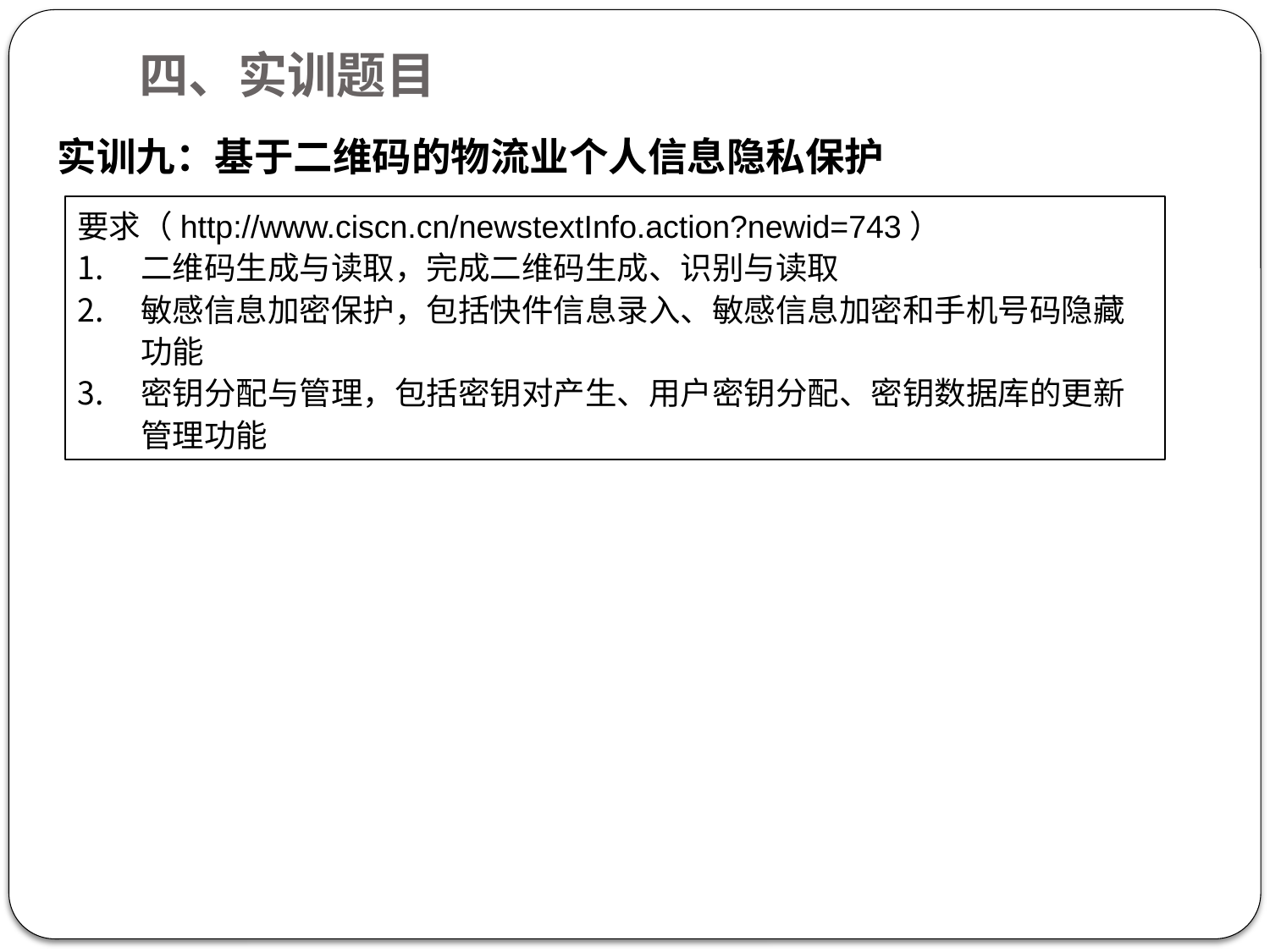

四、实训题目
实训九：基于二维码的物流业个人信息隐私保护
要求（http://www.ciscn.cn/newstextInfo.action?newid=743）
二维码生成与读取，完成二维码生成、识别与读取
敏感信息加密保护，包括快件信息录入、敏感信息加密和手机号码隐藏功能
密钥分配与管理，包括密钥对产生、用户密钥分配、密钥数据库的更新管理功能